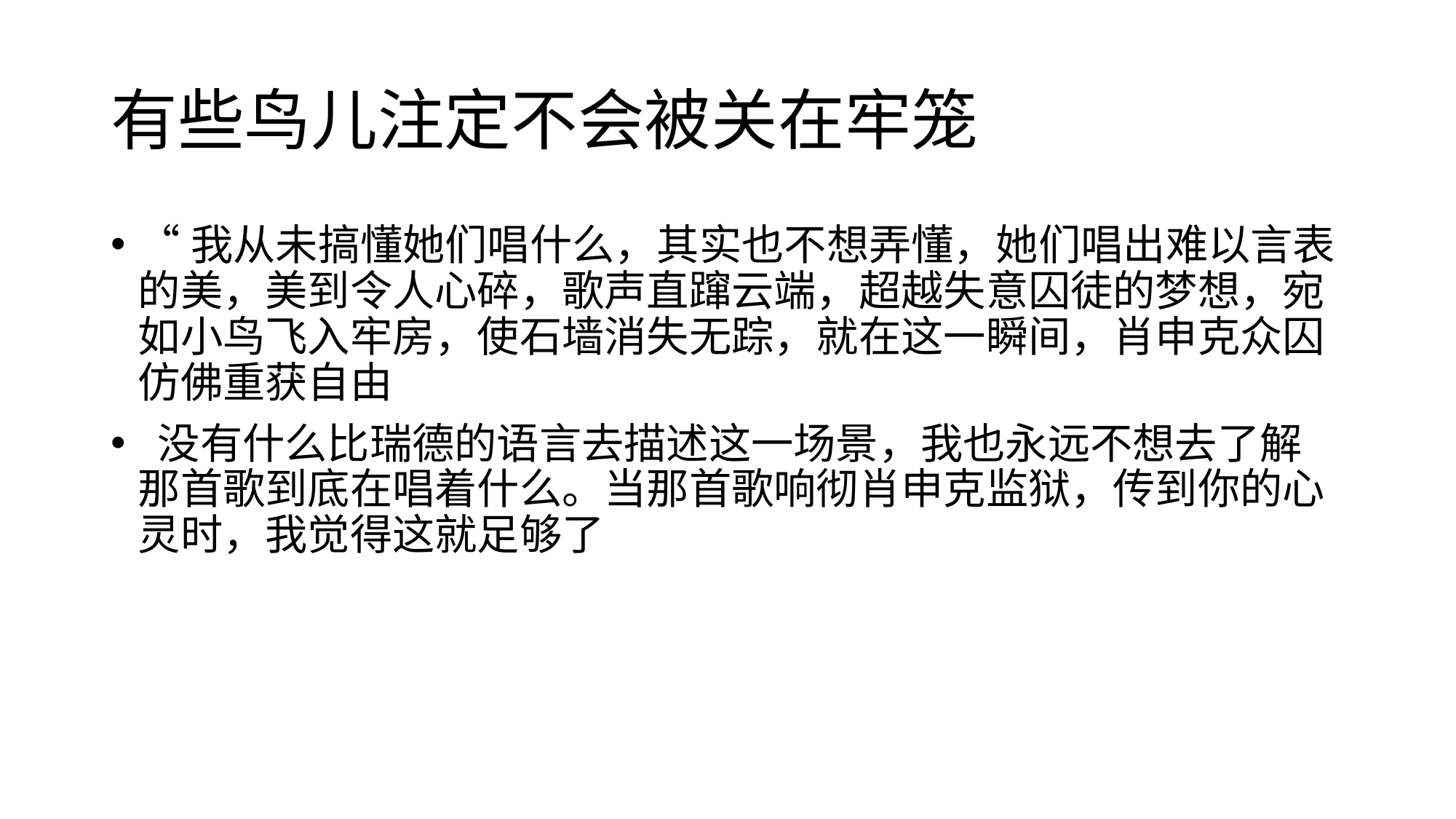

# 有些鸟儿注定不会被关在牢笼
“我从未搞懂她们唱什么，其实也不想弄懂，她们唱出难以言表的美，美到令人心碎，歌声直蹿云端，超越失意囚徒的梦想，宛如小鸟飞入牢房，使石墙消失无踪，就在这一瞬间，肖申克众囚仿佛重获自由
 没有什么比瑞德的语言去描述这一场景，我也永远不想去了解那首歌到底在唱着什么。当那首歌响彻肖申克监狱，传到你的心灵时，我觉得这就足够了